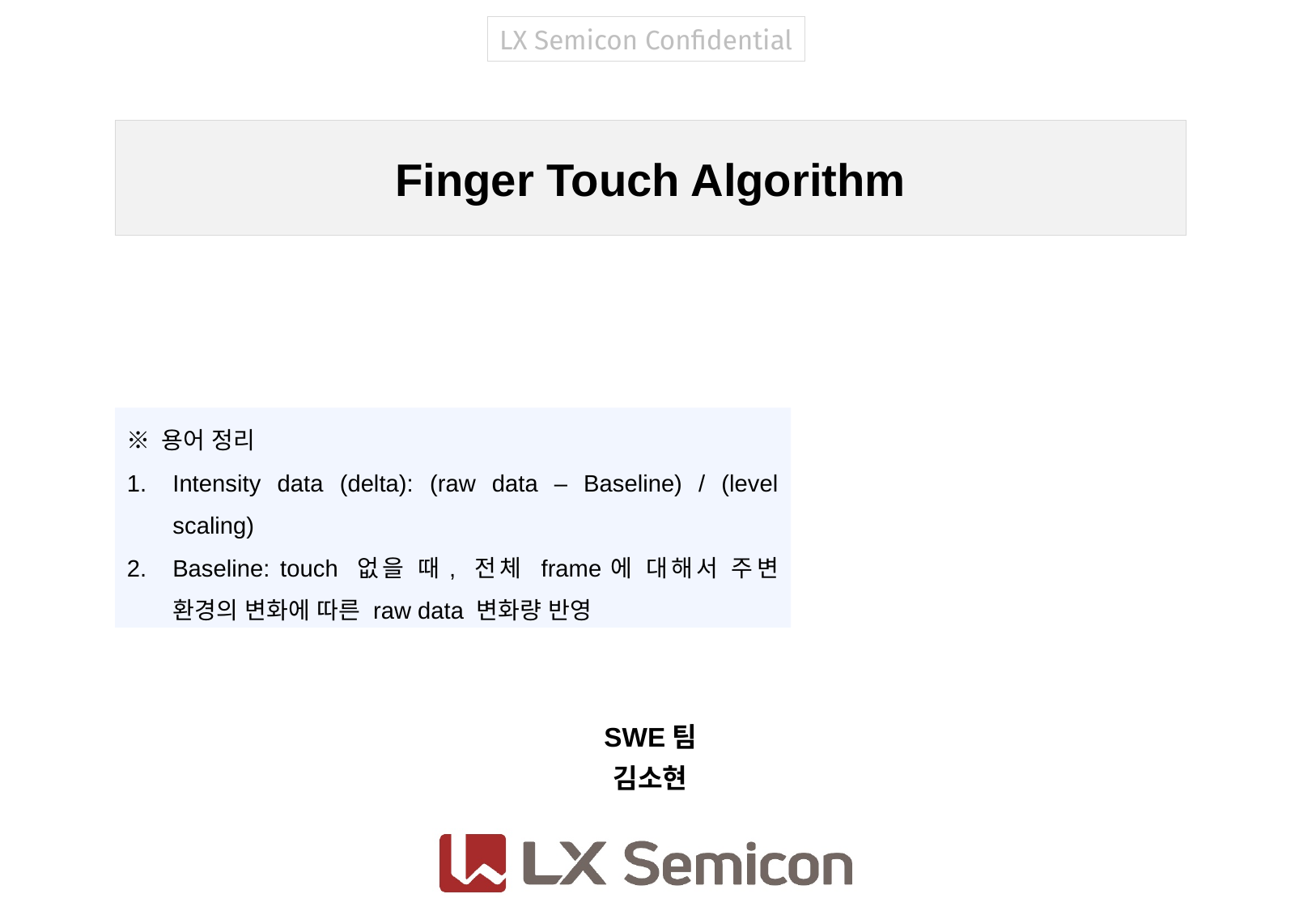

Finger Touch Algorithm
※ 용어 정리
Intensity data (delta): (raw data – Baseline) / (level scaling)
Baseline: touch 없을 때, 전체 frame에 대해서 주변 환경의 변화에 따른 raw data 변화량 반영
SWE팀
김소현